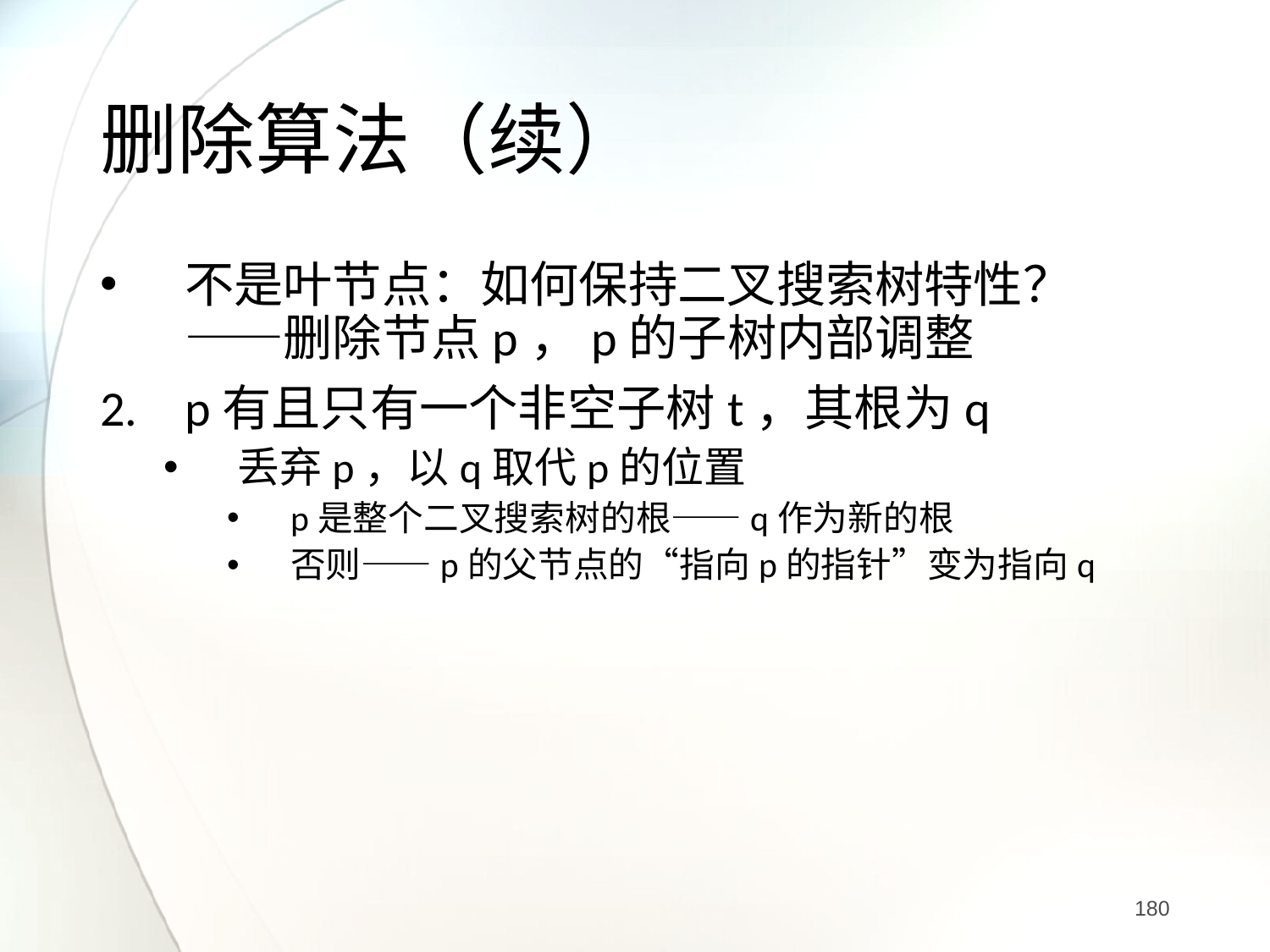

# 删除算法（续）
不是叶节点：如何保持二叉搜索树特性？——删除节点p，p的子树内部调整
p有且只有一个非空子树t，其根为q
丢弃p，以q取代p的位置
p是整个二叉搜索树的根——q作为新的根
否则——p的父节点的“指向p的指针”变为指向q
180